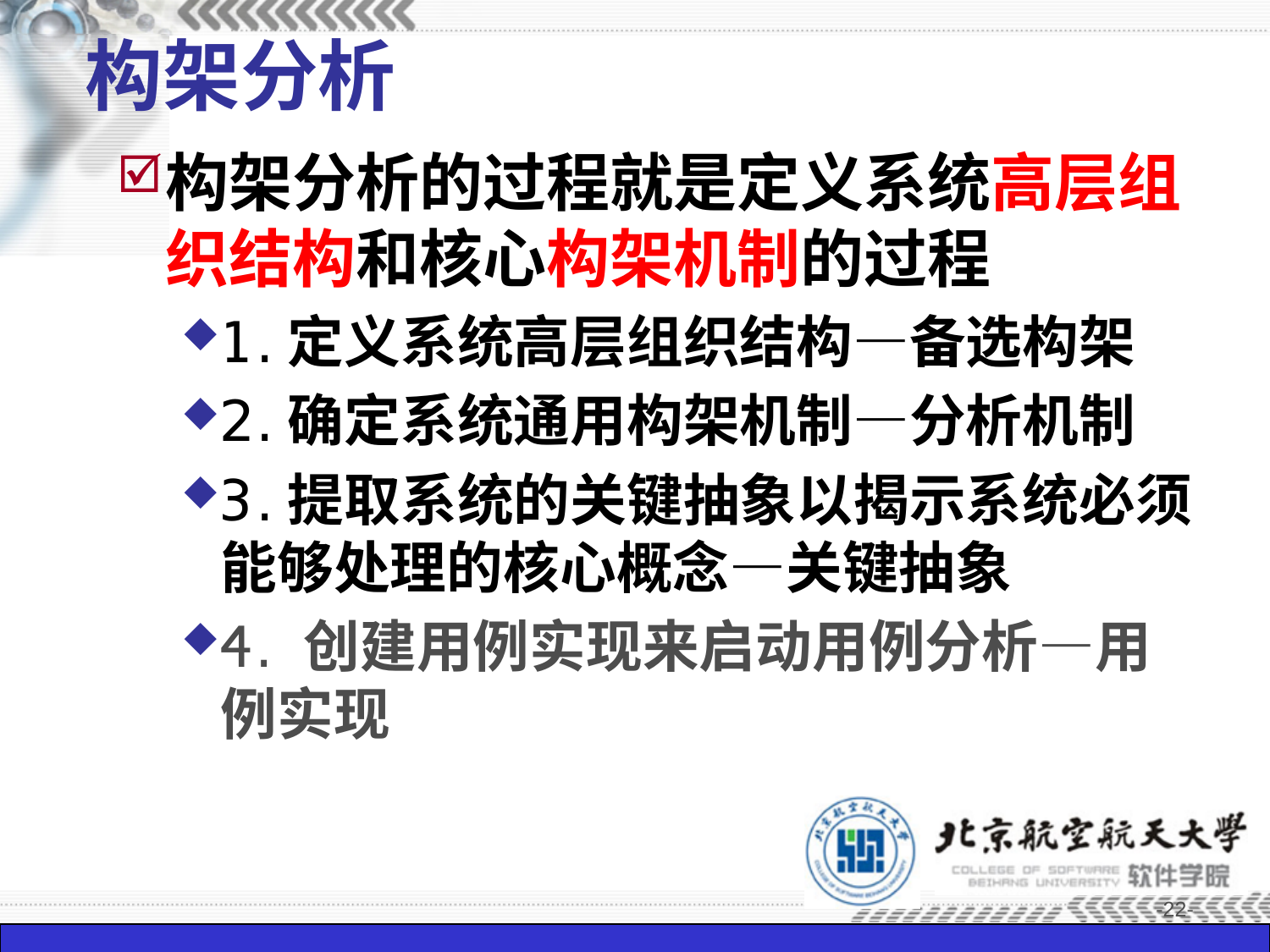

# 构架分析
构架分析的过程就是定义系统高层组织结构和核心构架机制的过程
1.定义系统高层组织结构—备选构架
2.确定系统通用构架机制—分析机制
3.提取系统的关键抽象以揭示系统必须能够处理的核心概念—关键抽象
4. 创建用例实现来启动用例分析—用例实现

-22-